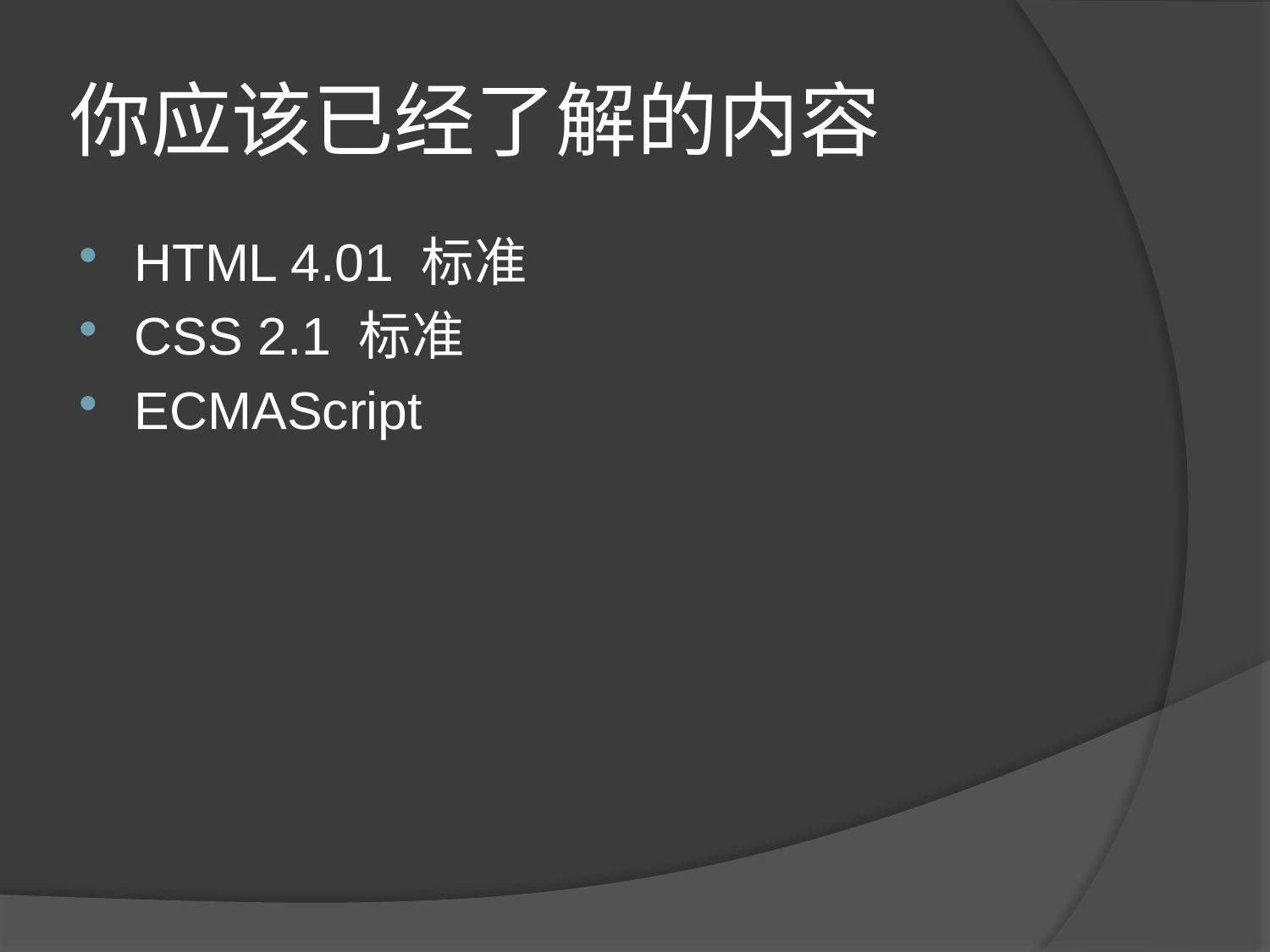

# 你应该已经了解的内容
HTML 4.01 标准
CSS 2.1 标准
ECMAScript